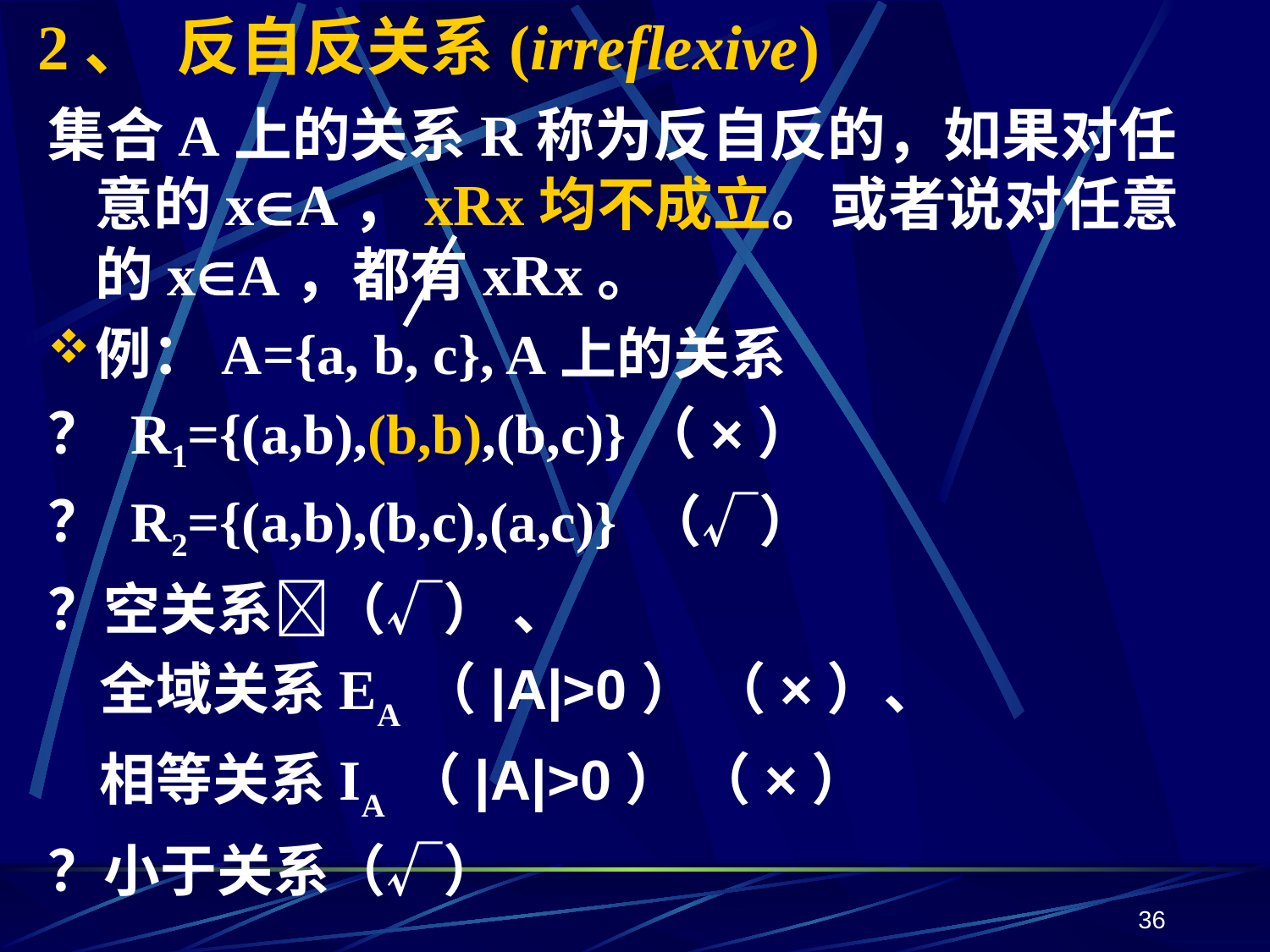

# 2、  反自反关系(irreflexive)
集合A上的关系R称为反自反的，如果对任意的x∈A，xRx均不成立。或者说对任意的x∈A，都有xRx。
例：A={a, b, c}, A上的关系
？ R1={(a,b),(b,b),(b,c)}（×）
？ R2={(a,b),(b,c),(a,c)} （√）
？空关系φ（√） 、
   全域关系EA （|A|>0） （×）、
   相等关系IA （|A|>0） （×）
？小于关系（√）

36